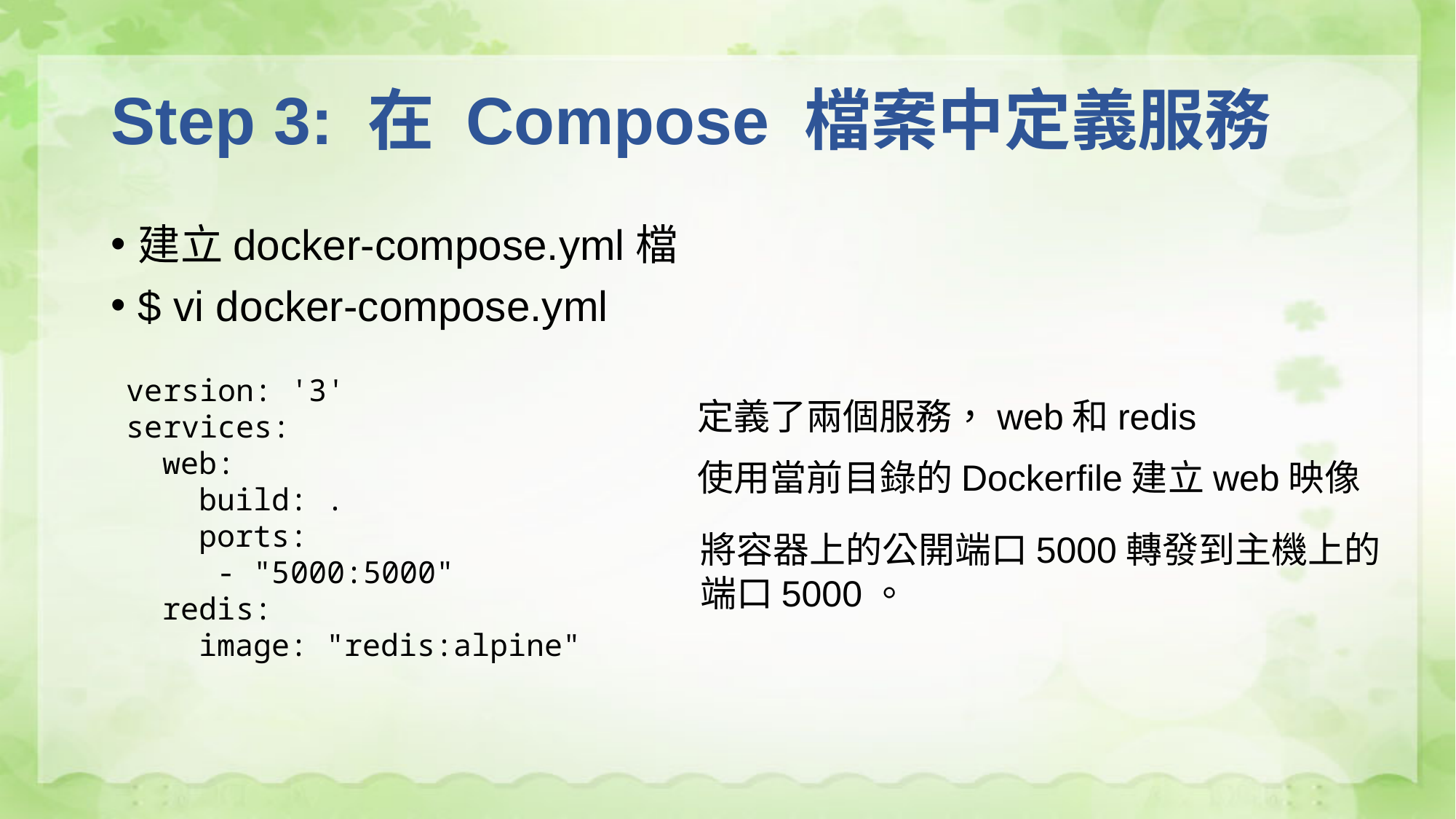

# Step 3: 在 Compose 檔案中定義服務
建立docker-compose.yml檔
$ vi docker-compose.yml
version: '3'
services:
  web:
    build: .
    ports:
     - "5000:5000"
  redis:
    image: "redis:alpine"
定義了兩個服務，web和redis
使用當前目錄的Dockerfile建立web映像
將容器上的公開端口5000轉發到主機上的
端口5000。